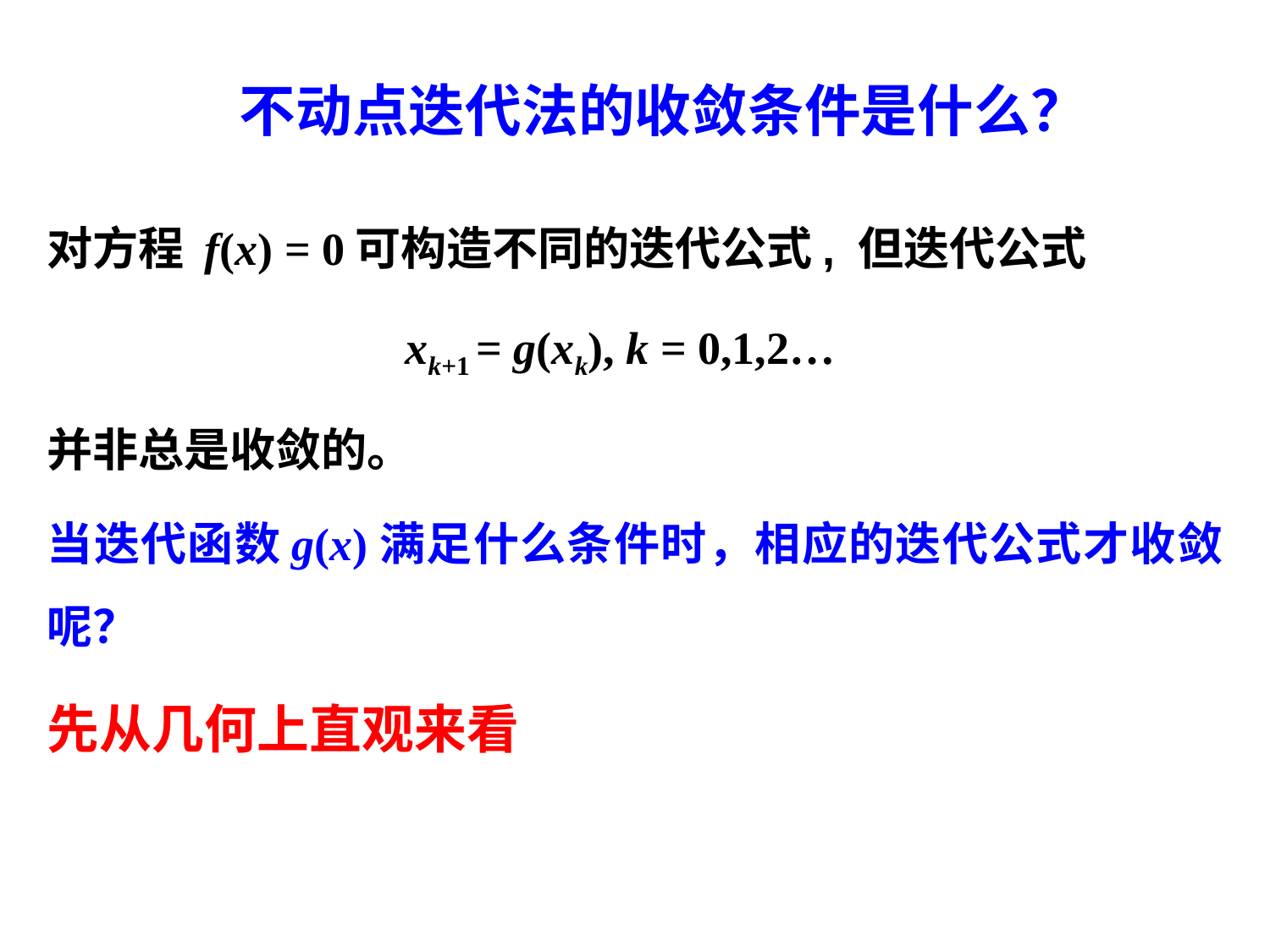

# 不动点迭代法的收敛条件是什么？
对方程 f(x) = 0可构造不同的迭代公式, 但迭代公式
	                     xk+1 = g(xk), k = 0,1,2…
并非总是收敛的。
当迭代函数g(x)满足什么条件时，相应的迭代公式才收敛呢？
先从几何上直观来看